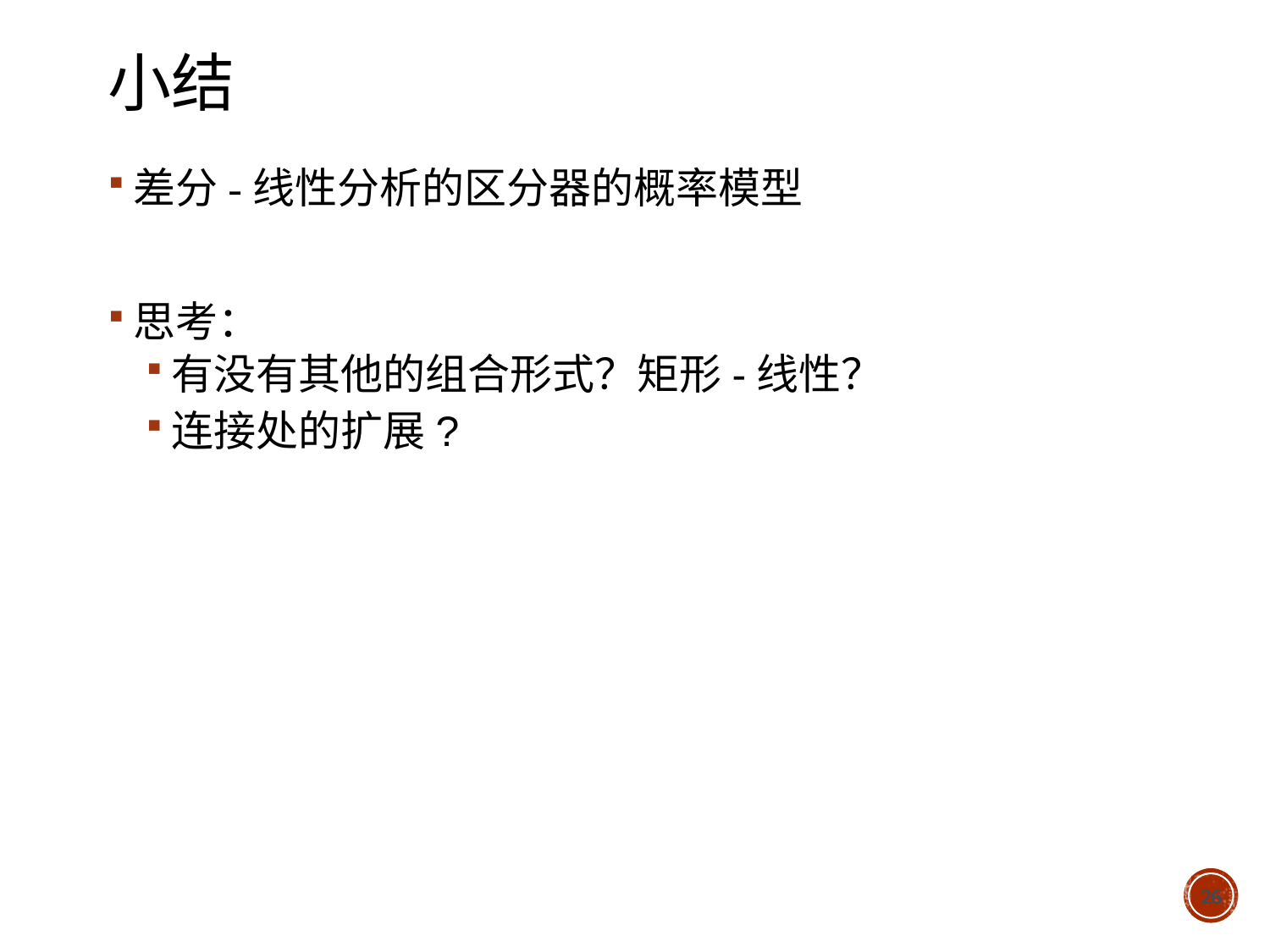

# 小结
差分-线性分析的区分器的概率模型

思考：
有没有其他的组合形式？矩形-线性？
连接处的扩展?
26